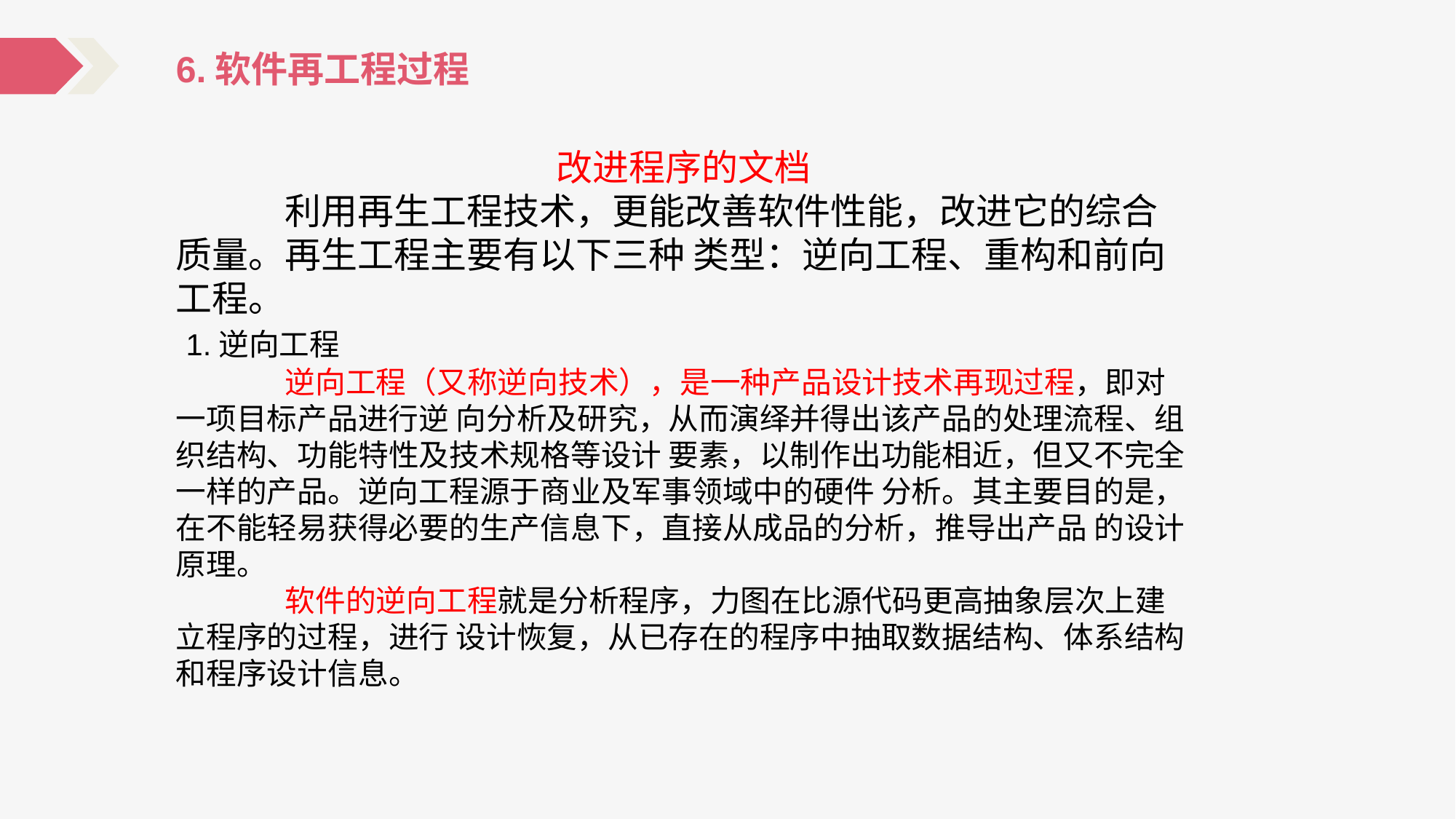

6.软件再工程过程
改进程序的文档
	利用再生工程技术，更能改善软件性能，改进它的综合质量。再生工程主要有以下三种 类型：逆向工程、重构和前向工程。
 1.逆向工程
	逆向工程（又称逆向技术），是一种产品设计技术再现过程，即对一项目标产品进行逆 向分析及研究，从而演绎并得出该产品的处理流程、组织结构、功能特性及技术规格等设计 要素，以制作出功能相近，但又不完全一样的产品。逆向工程源于商业及军事领域中的硬件 分析。其主要目的是，在不能轻易获得必要的生产信息下，直接从成品的分析，推导出产品 的设计原理。
	软件的逆向工程就是分析程序，力图在比源代码更高抽象层次上建立程序的过程，进行 设计恢复，从已存在的程序中抽取数据结构、体系结构和程序设计信息。